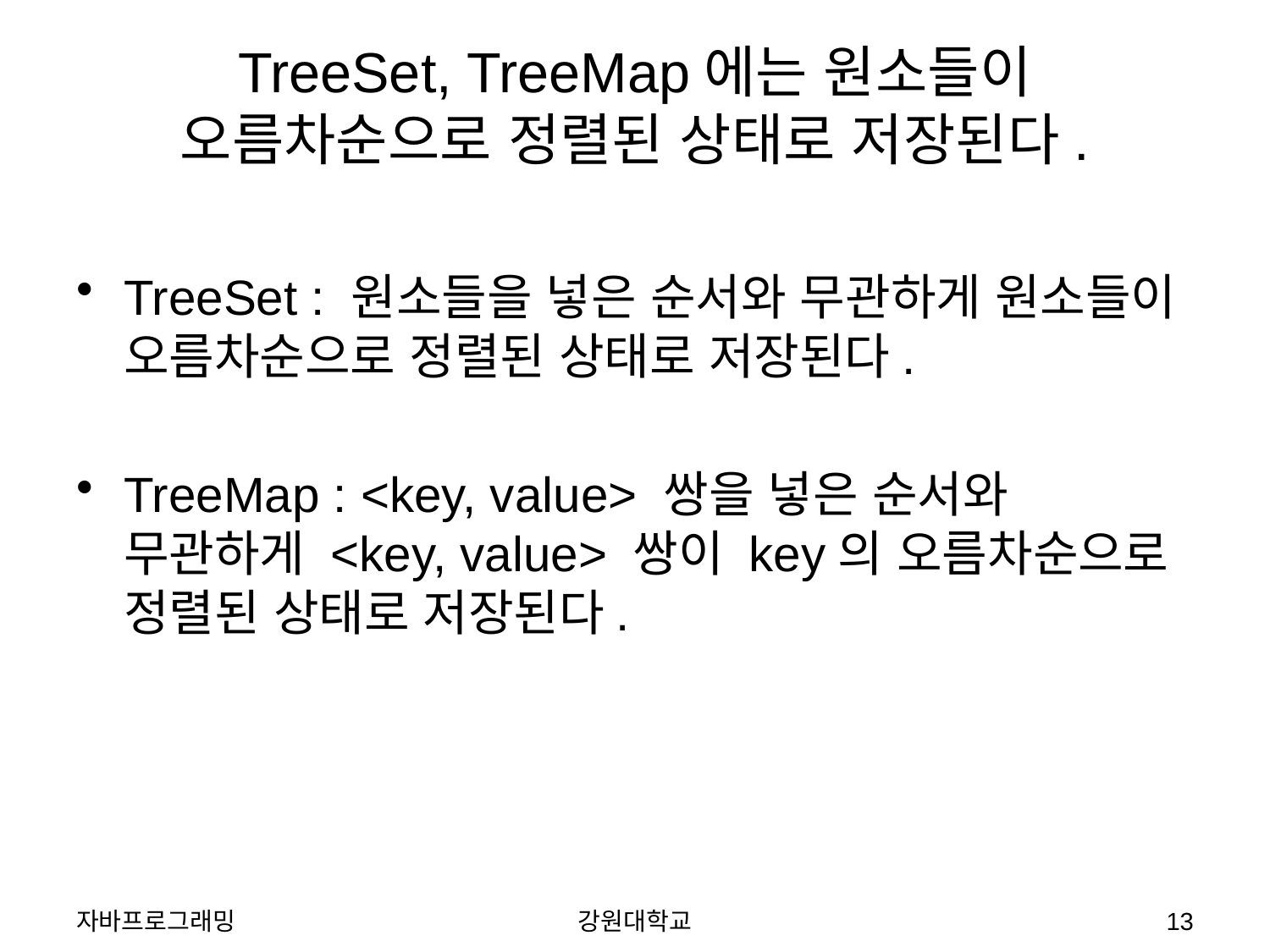

# TreeSet, TreeMap에는 원소들이 오름차순으로 정렬된 상태로 저장된다.

TreeSet : 원소들을 넣은 순서와 무관하게 원소들이 오름차순으로 정렬된 상태로 저장된다.

TreeMap : <key, value> 쌍을 넣은 순서와 무관하게 <key, value> 쌍이 key의 오름차순으로 정렬된 상태로 저장된다.

자바프로그래밍
강원대학교
13